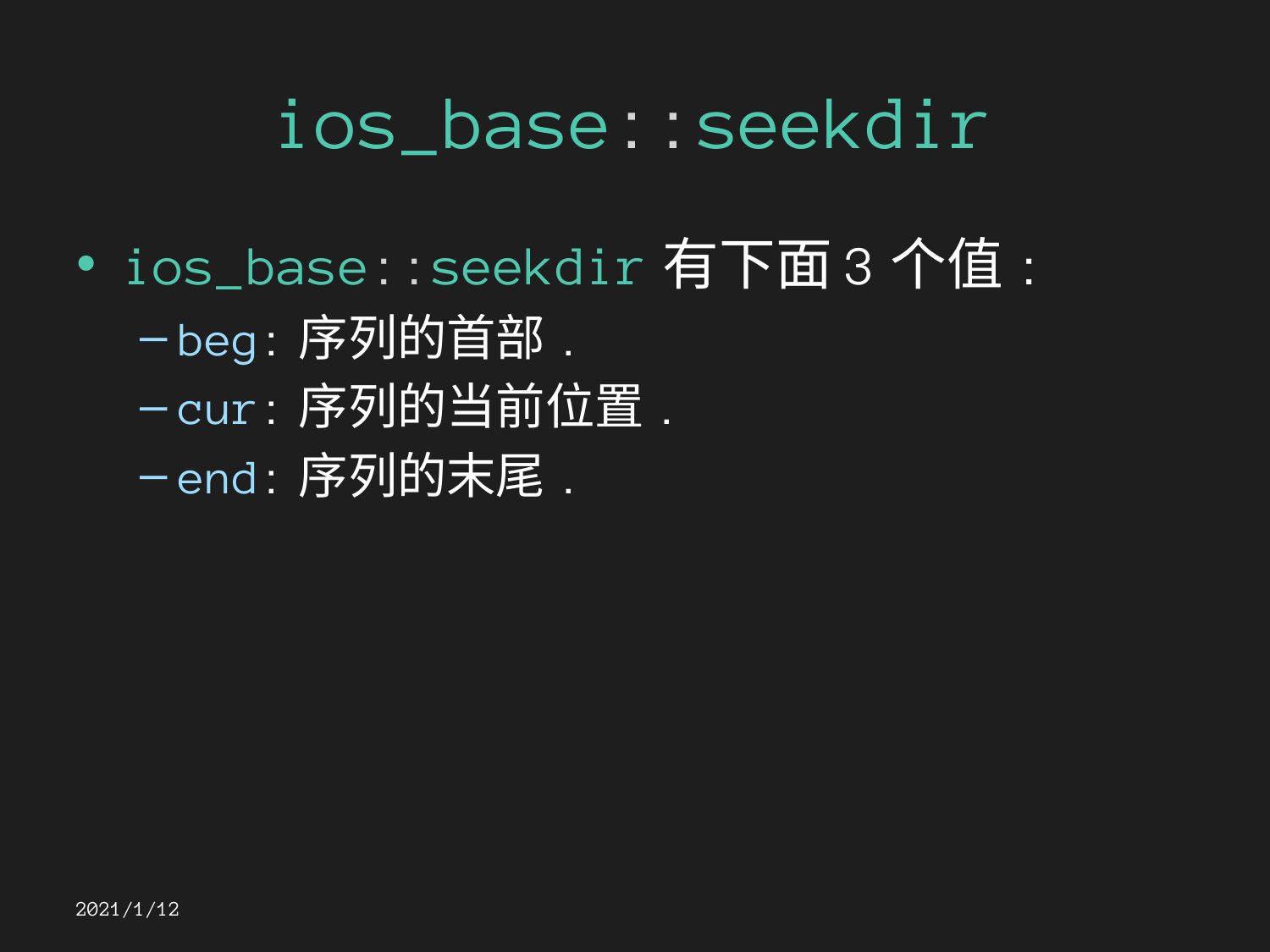

# ios_base::seekdir
ios_base::seekdir有下面3个值:
beg:序列的首部.
cur:序列的当前位置.
end:序列的末尾.
2021/1/12